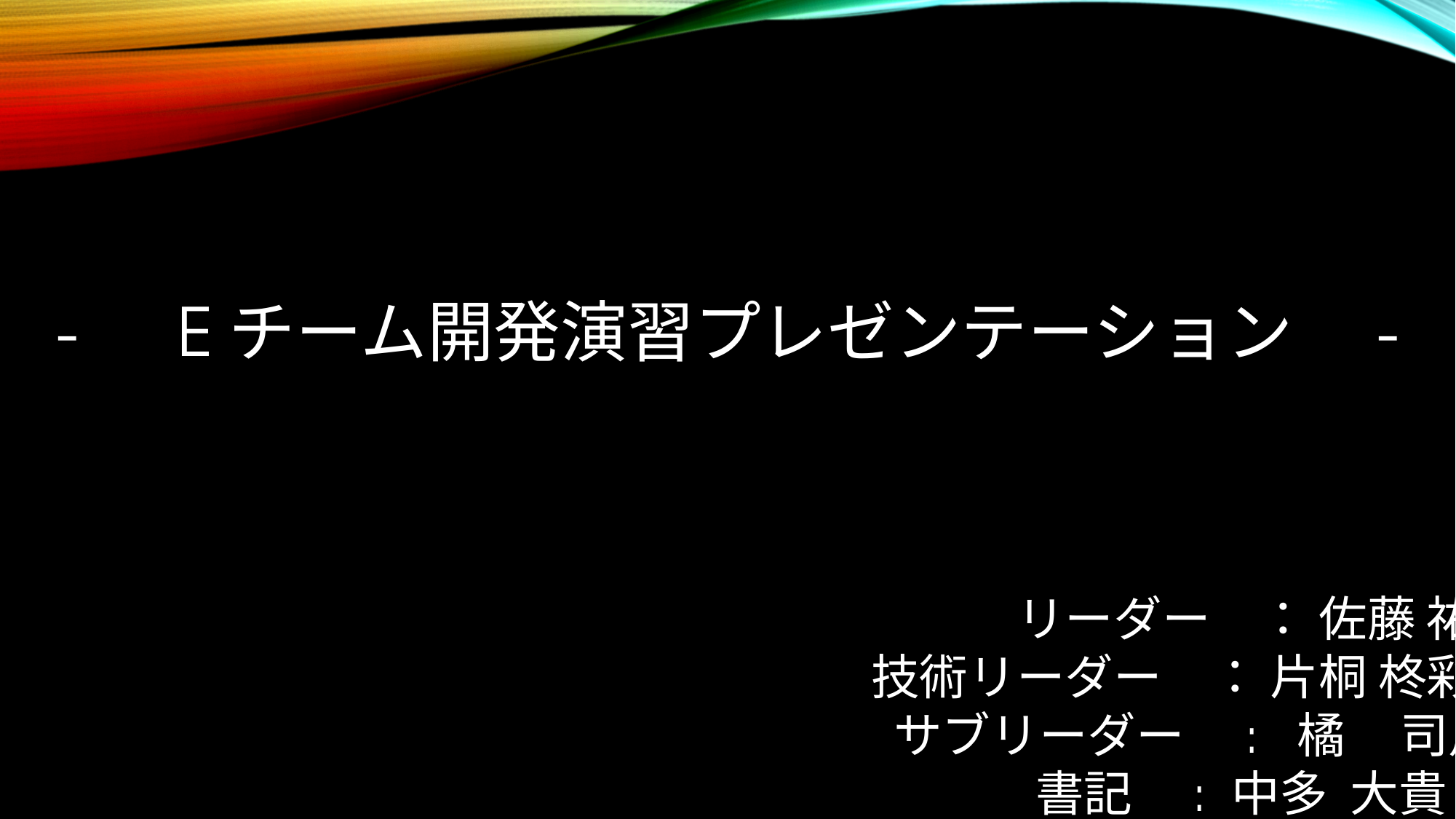

-　Eチーム開発演習プレゼンテーション　-

　　　リーダー　： 佐藤 祐輔
技術リーダー　： 片桐 柊彩
 サブリーダー　:  橘     司馬
              書記　: 中多  大貴